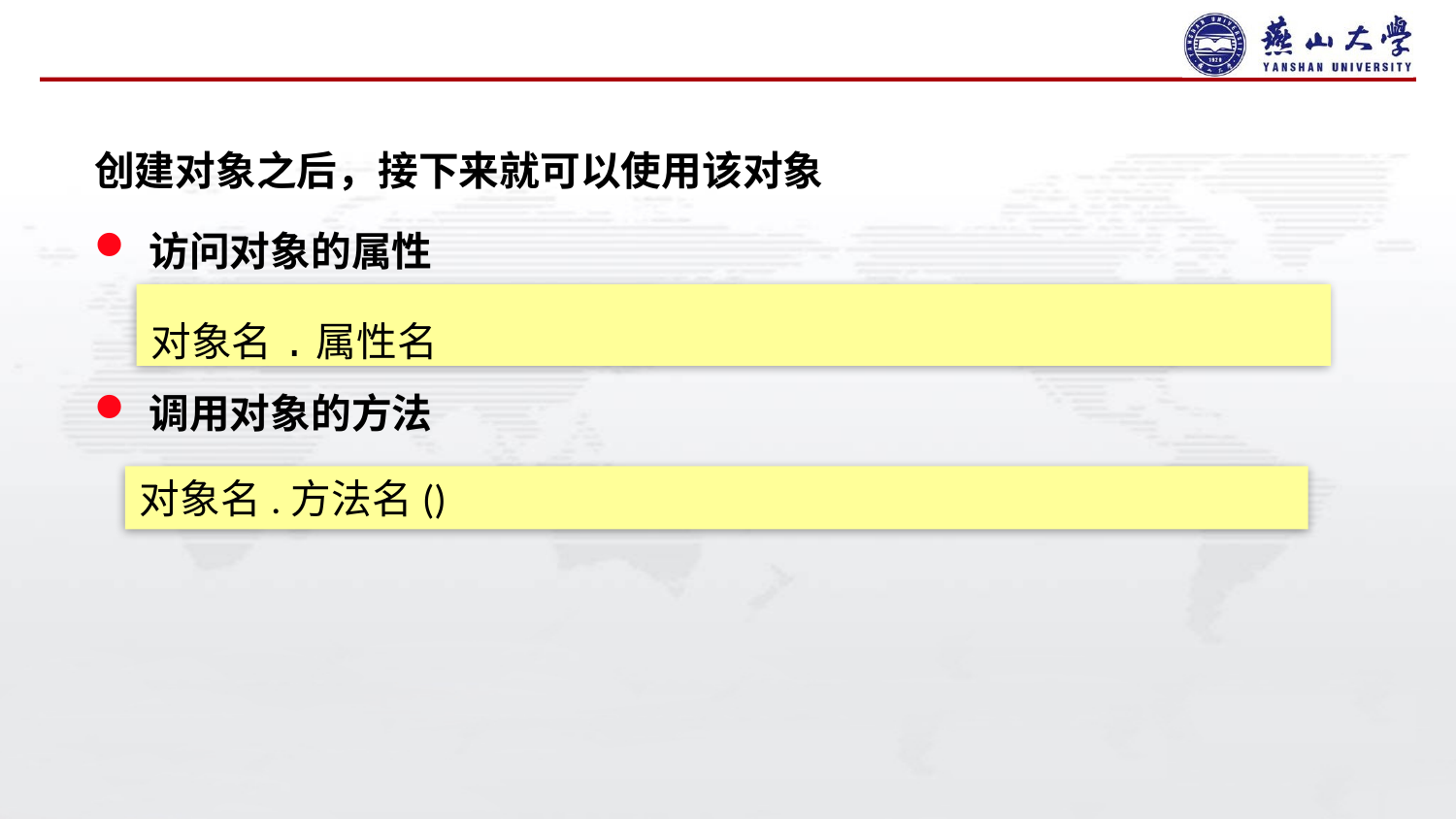

#
创建对象之后，接下来就可以使用该对象
访问对象的属性

调用对象的方法

对象名.属性名
对象名.方法名()